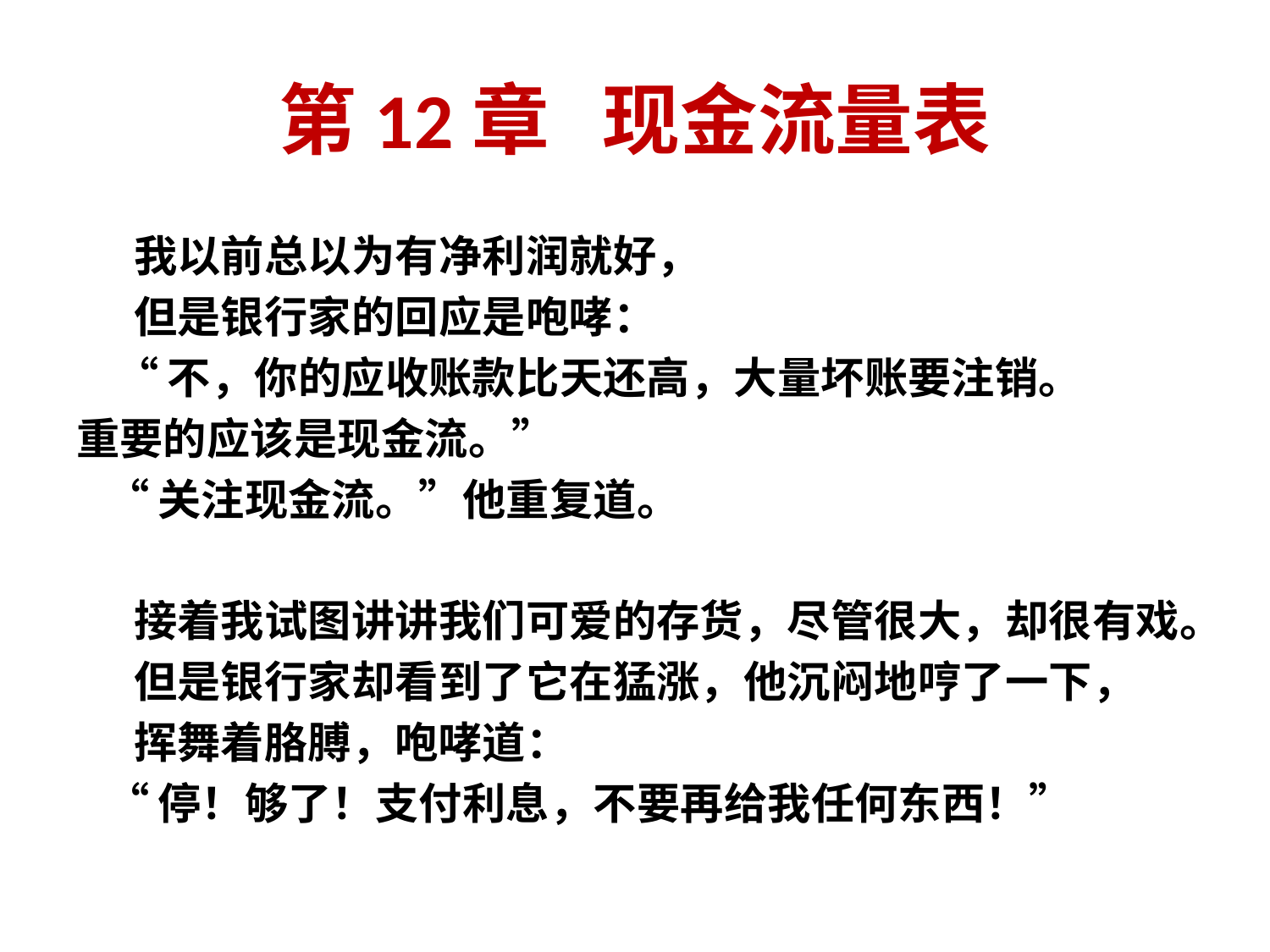

# 第12章   现金流量表
     我以前总以为有净利润就好，
     但是银行家的回应是咆哮：
    “不，你的应收账款比天还高，大量坏账要注销。
重要的应该是现金流。”
   “关注现金流。”他重复道。

     接着我试图讲讲我们可爱的存货，尽管很大，却很有戏。
     但是银行家却看到了它在猛涨，他沉闷地哼了一下，
     挥舞着胳膊，咆哮道：
   “停！够了！支付利息，不要再给我任何东西！”